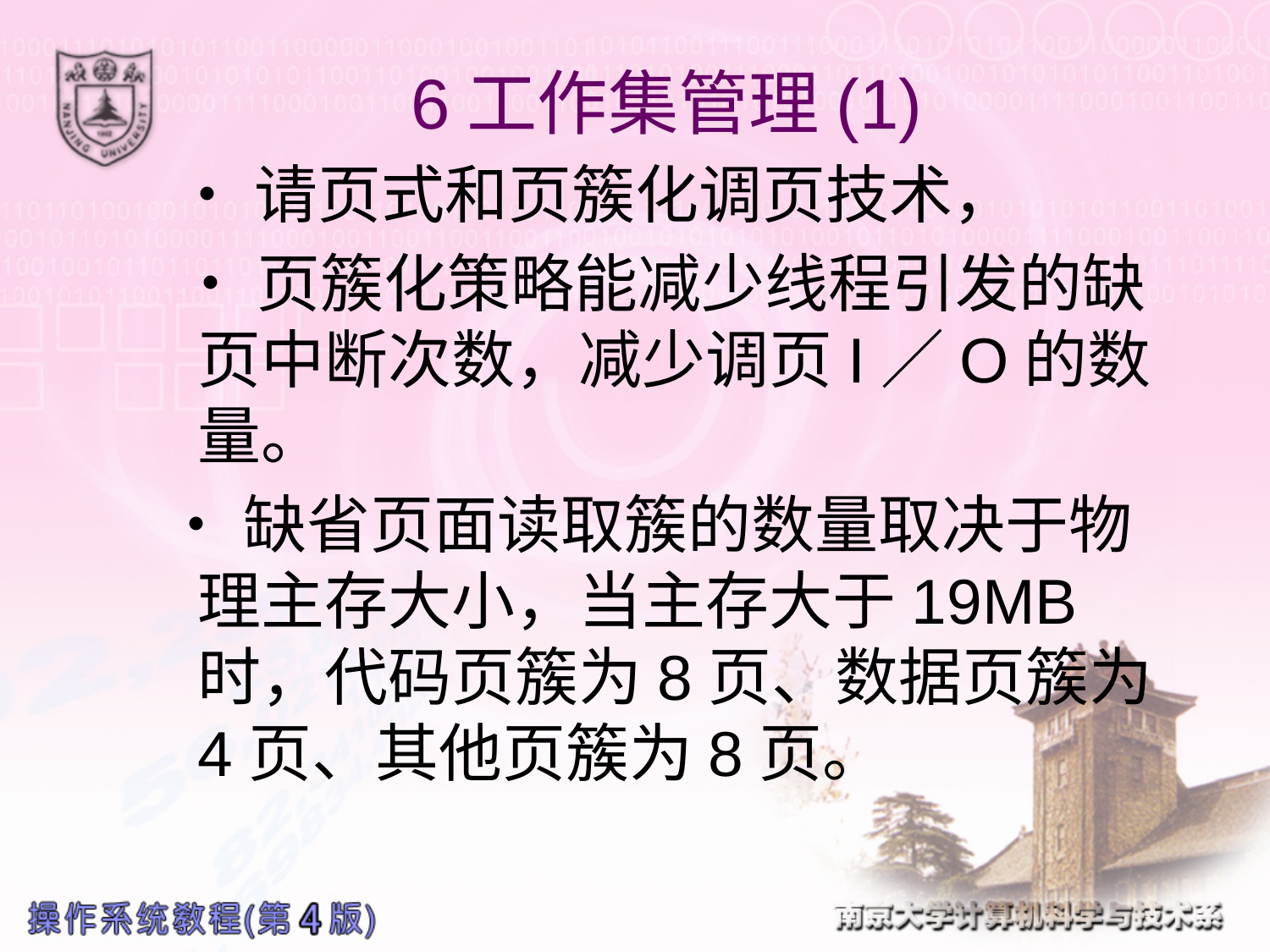

# 6工作集管理(1)
  •请页式和页簇化调页技术，
  •页簇化策略能减少线程引发的缺页中断次数，减少调页I／O的数量。
 •缺省页面读取簇的数量取决于物理主存大小，当主存大于19MB时，代码页簇为8页、数据页簇为4页、其他页簇为8页。